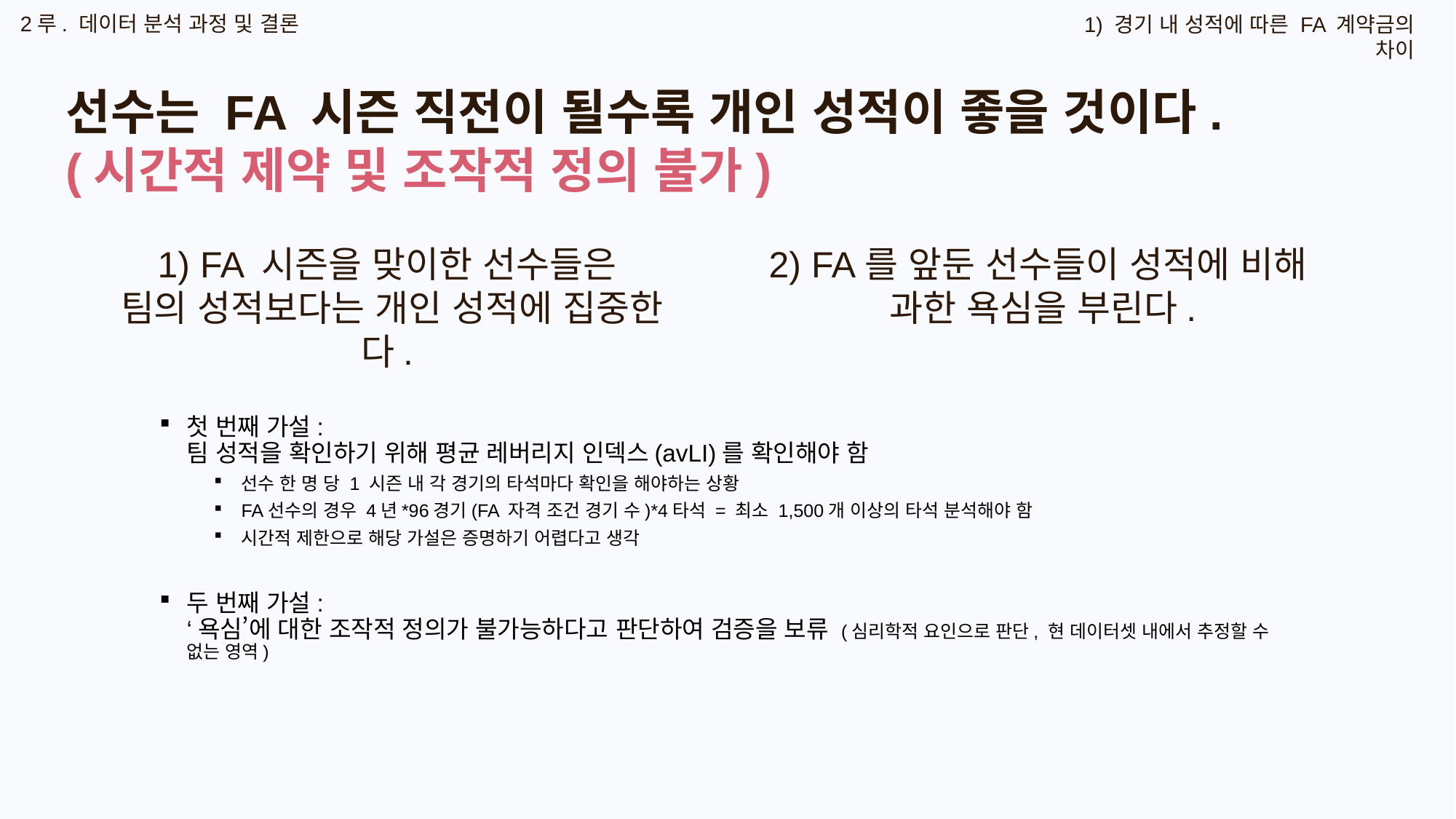

2루. 데이터 분석 과정 및 결론
1) 경기 내 성적에 따른 FA 계약금의 차이
선수는 FA 시즌 직전이 될수록 개인 성적이 좋을 것이다.
(시간적 제약 및 조작적 정의 불가)
1) FA 시즌을 맞이한 선수들은
팀의 성적보다는 개인 성적에 집중한다.
2) FA를 앞둔 선수들이 성적에 비해
과한 욕심을 부린다.
첫 번째 가설:
팀 성적을 확인하기 위해 평균 레버리지 인덱스(avLI)를 확인해야 함
선수 한 명 당 1 시즌 내 각 경기의 타석마다 확인을 해야하는 상황
FA선수의 경우 4년*96경기(FA 자격 조건 경기 수)*4타석 = 최소 1,500개 이상의 타석 분석해야 함
시간적 제한으로 해당 가설은 증명하기 어렵다고 생각

두 번째 가설:
‘욕심’에 대한 조작적 정의가 불가능하다고 판단하여 검증을 보류 (심리학적 요인으로 판단, 현 데이터셋 내에서 추정할 수 없는 영역)